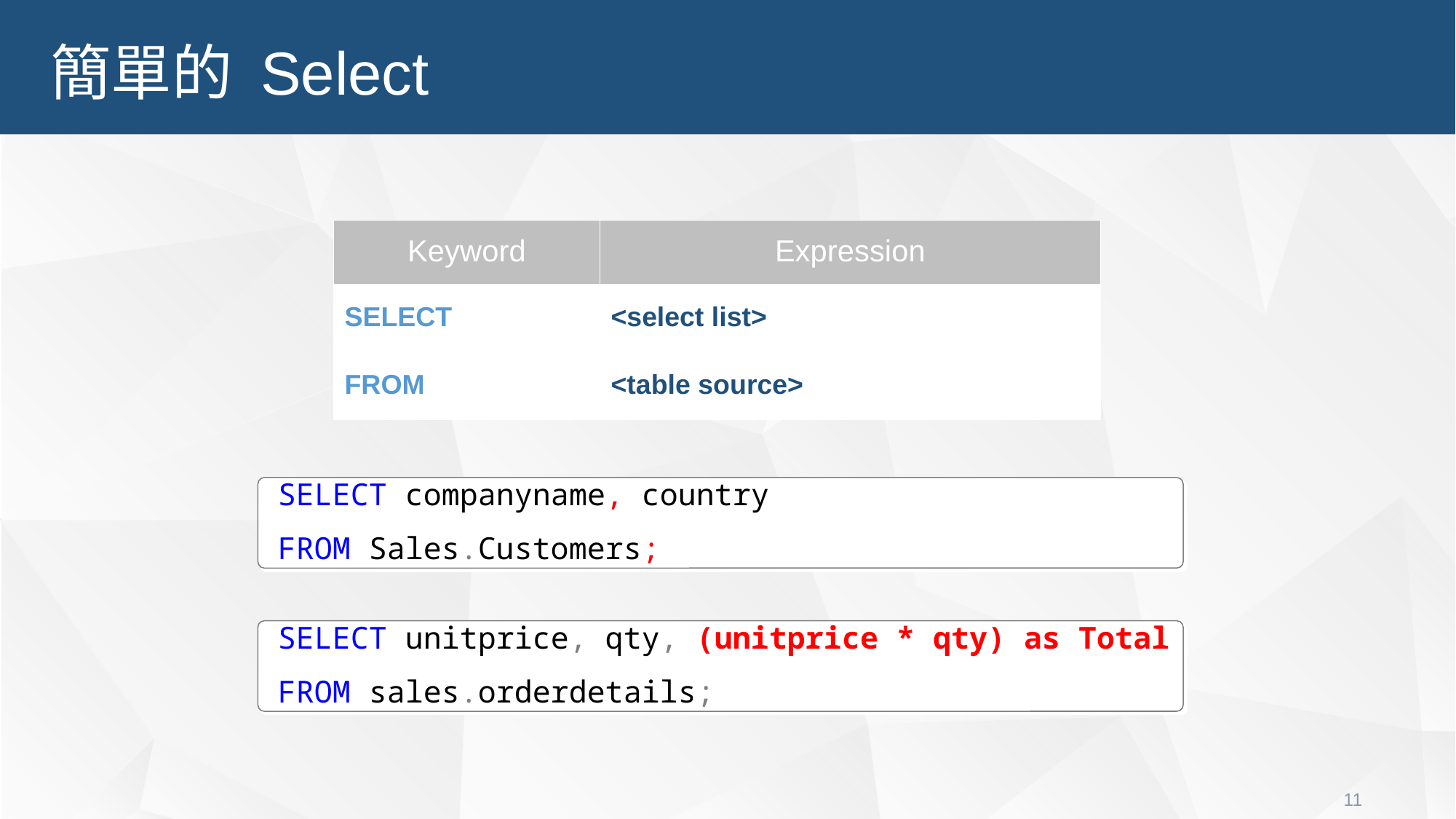

簡單的 Select

| Keyword | Expression |
| --- | --- |
| SELECT | <select list> |
| FROM | <table source> |
 SELECT companyname, country
 FROM Sales.Customers;
 SELECT unitprice, qty, (unitprice * qty) as Total
 FROM sales.orderdetails;